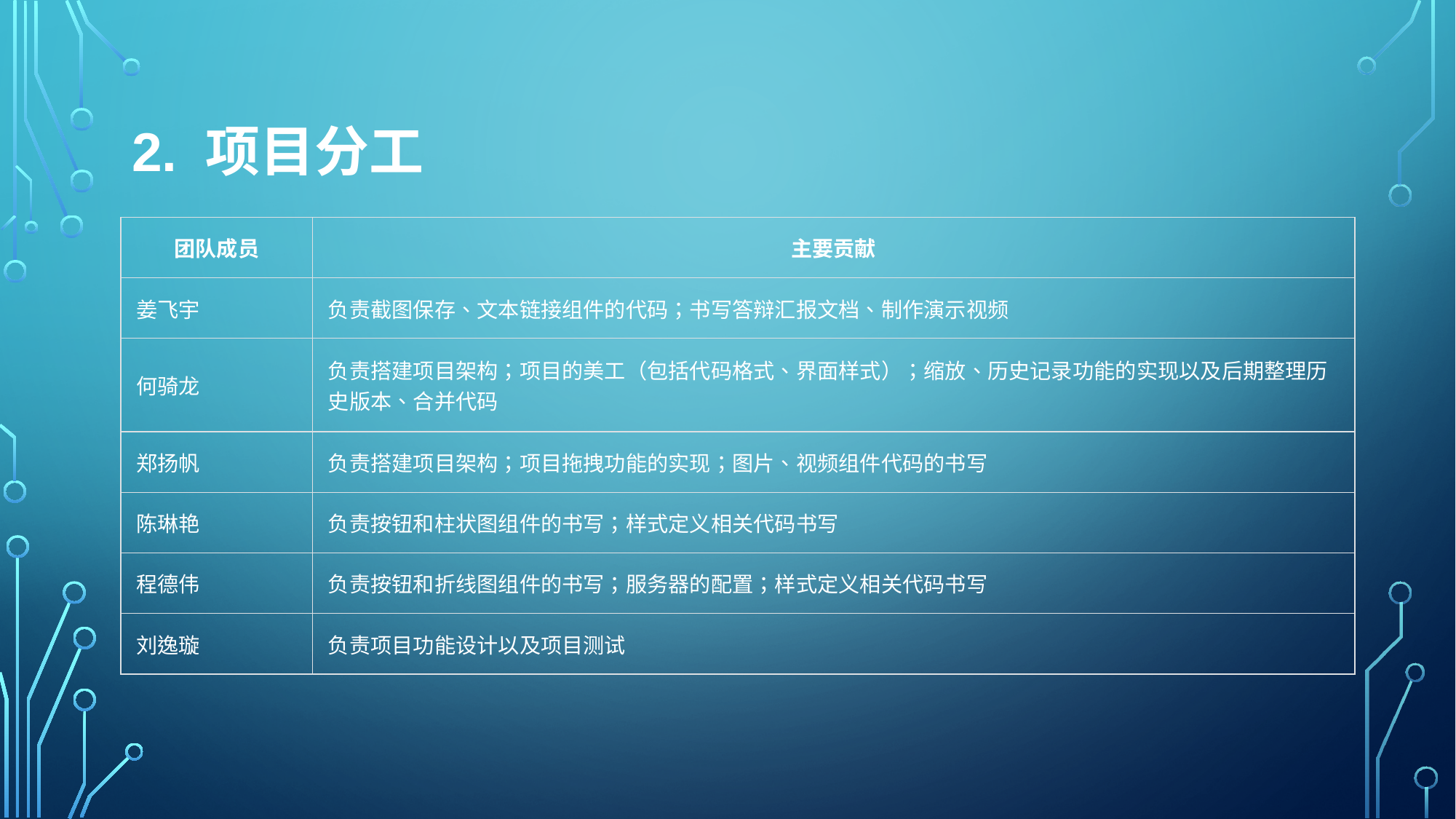

# 2. 项目分工
| 团队成员 | 主要贡献 |
| --- | --- |
| 姜飞宇 | 负责截图保存、文本链接组件的代码；书写答辩汇报文档、制作演示视频 |
| 何骑龙 | 负责搭建项目架构；项目的美工（包括代码格式、界面样式）；缩放、历史记录功能的实现以及后期整理历史版本、合并代码 |
| 郑扬帆 | 负责搭建项目架构；项目拖拽功能的实现；图片、视频组件代码的书写 |
| 陈琳艳 | 负责按钮和柱状图组件的书写；样式定义相关代码书写 |
| 程德伟 | 负责按钮和折线图组件的书写；服务器的配置；样式定义相关代码书写 |
| 刘逸璇 | 负责项目功能设计以及项目测试 |